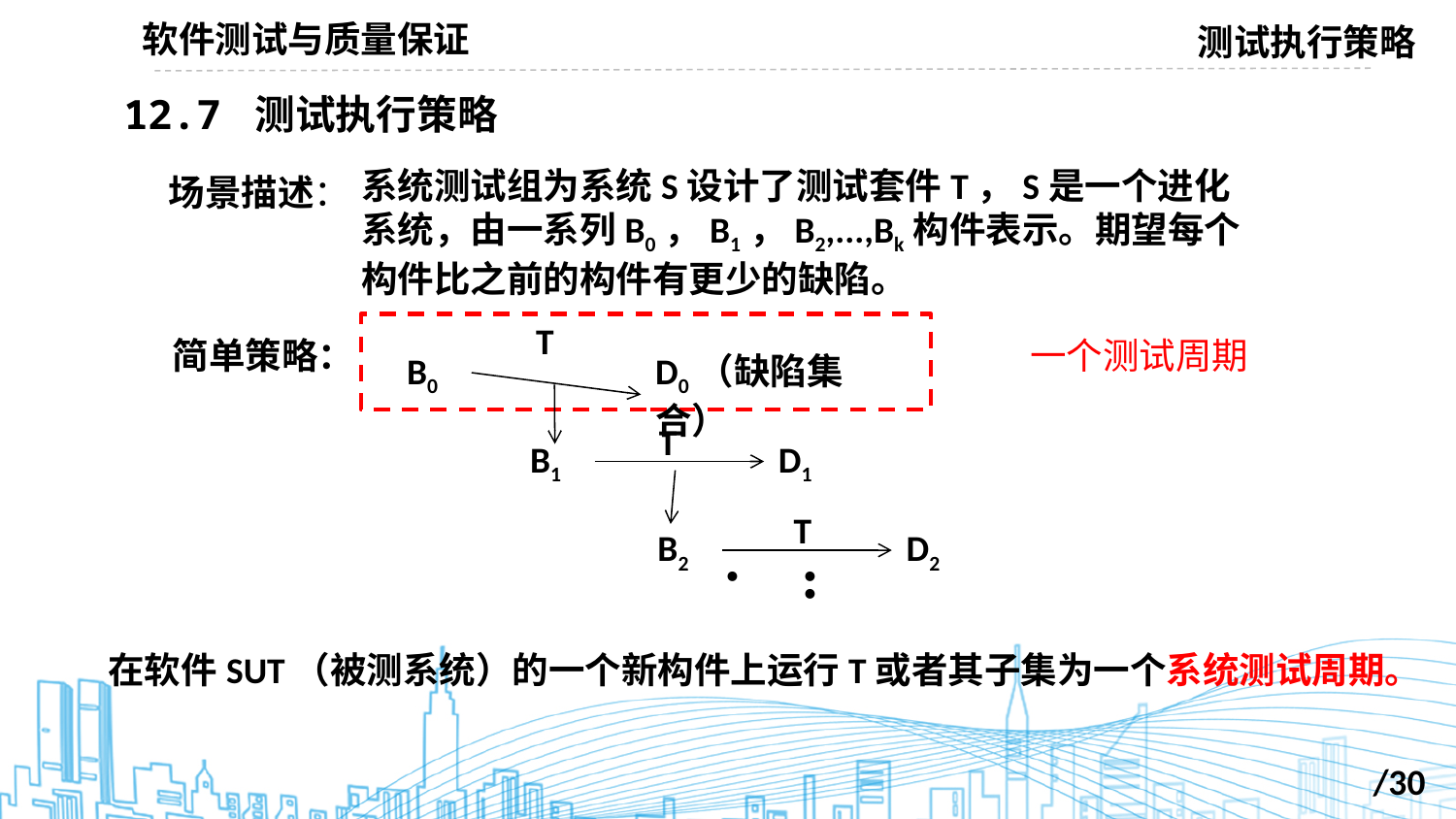

软件测试与质量保证
测试执行策略
12.7 测试执行策略
系统测试组为系统S设计了测试套件T，S是一个进化系统，由一系列B0，B1，B2,...,Bk构件表示。期望每个构件比之前的构件有更少的缺陷。
场景描述：
T

简单策略：
一个测试周期
B0
D0（缺陷集合）
T
B1
D1
T
B2
D2
...
在软件SUT（被测系统）的一个新构件上运行T或者其子集为一个系统测试周期。

4